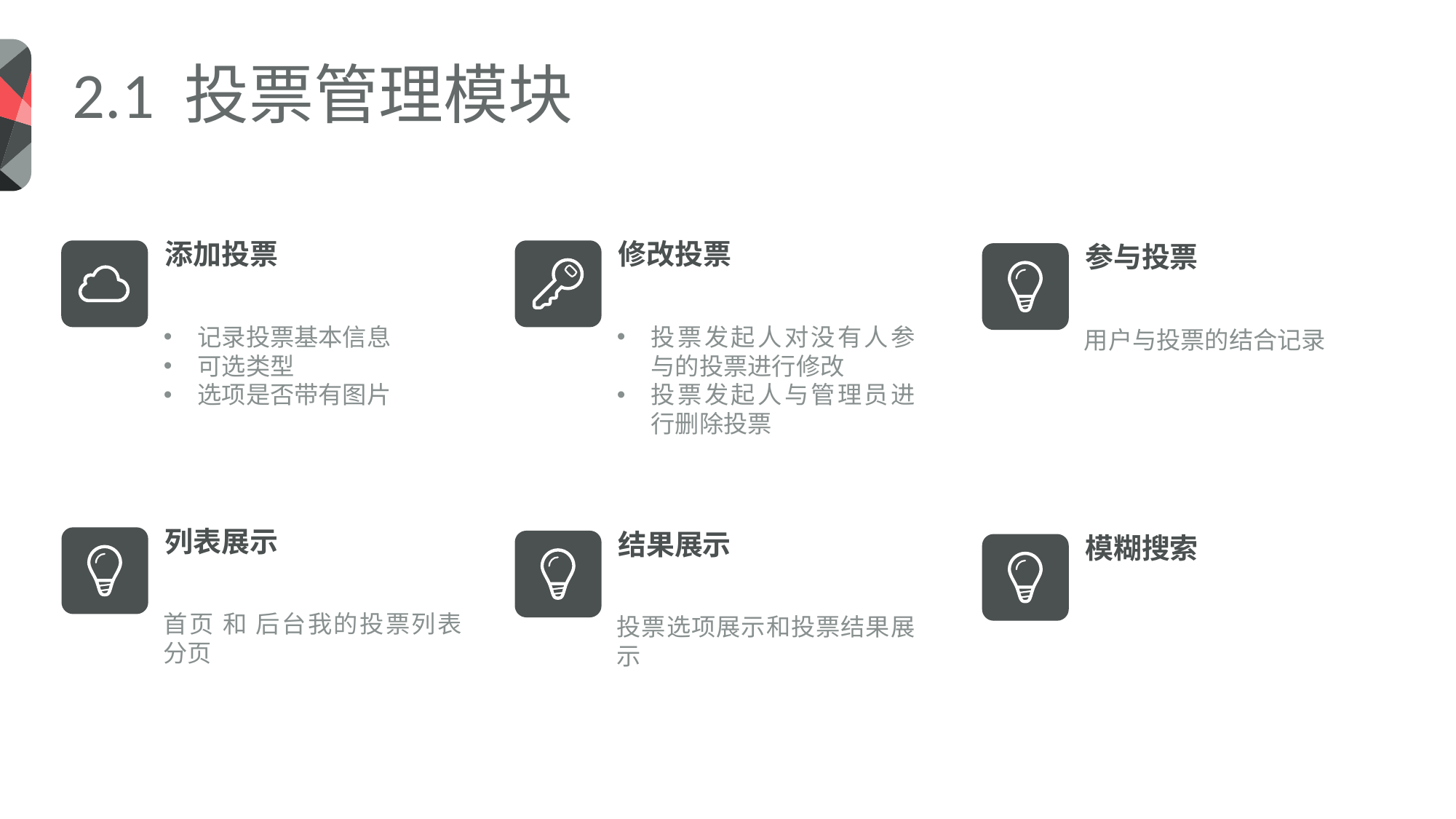

2.1 投票管理模块
添加投票

记录投票基本信息
可选类型
选项是否带有图片
修改投票

投票发起人对没有人参与的投票进行修改
投票发起人与管理员进行删除投票

参与投票
用户与投票的结合记录

列表展示
首页 和 后台我的投票列表分页

结果展示
投票选项展示和投票结果展示

模糊搜索